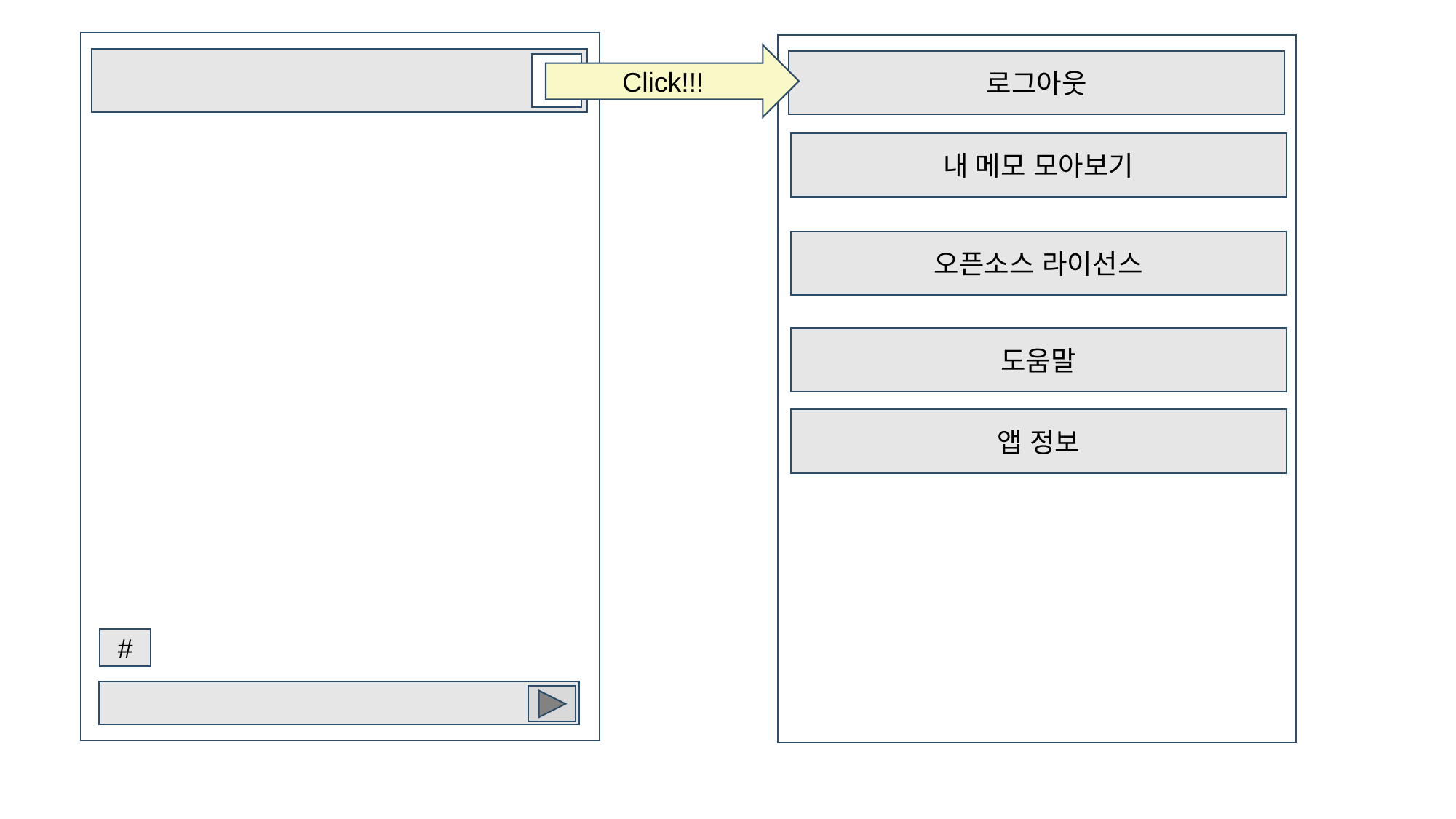

Click!!!

로그아웃

내 메모 모아보기
오픈소스 라이선스

도움말

앱 정보
#